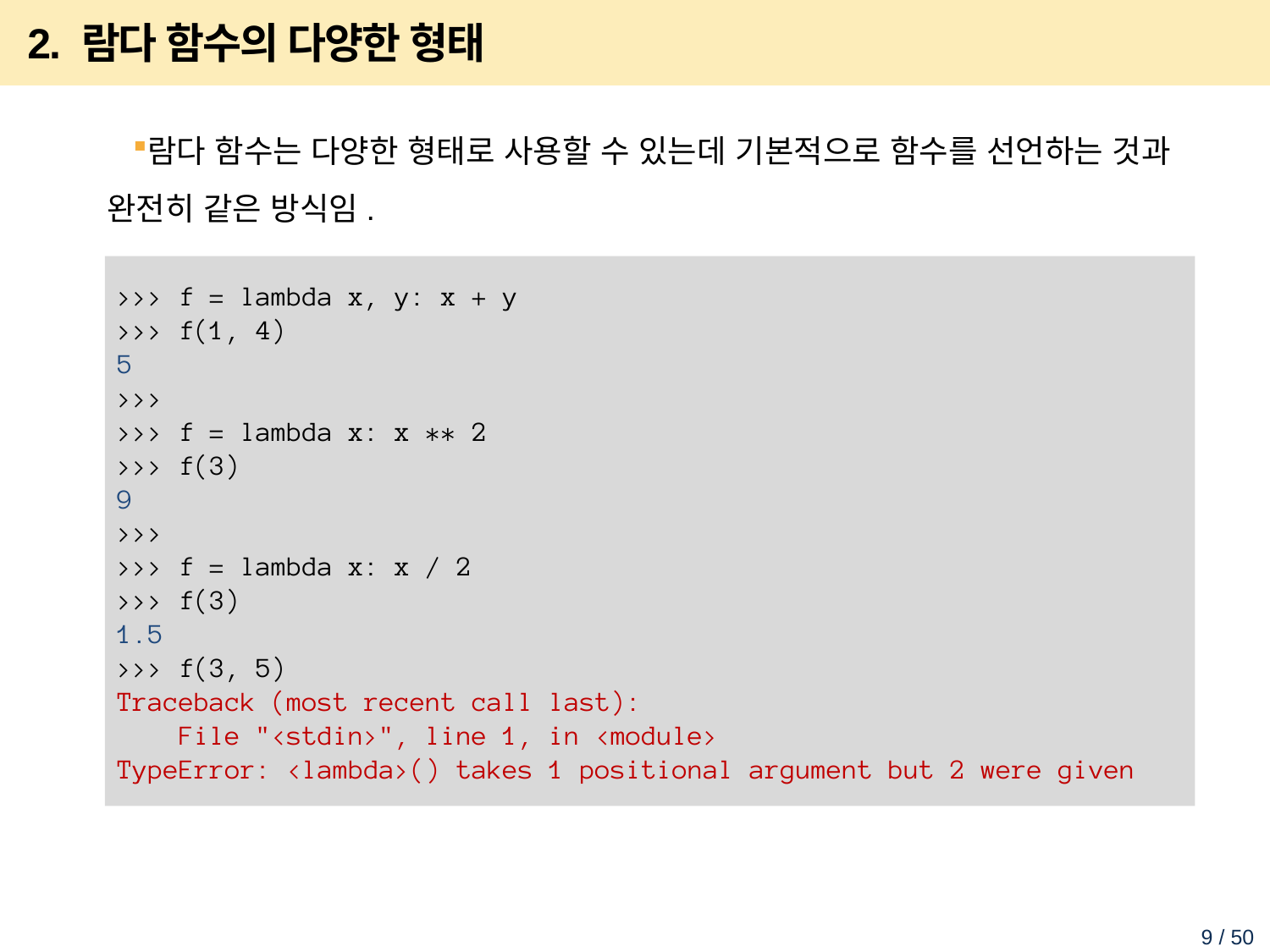

# 2. 람다 함수의 다양한 형태
람다 함수는 다양한 형태로 사용할 수 있는데 기본적으로 함수를 선언하는 것과 완전히 같은 방식임.

>>> f = lambda x, y: x + y
>>> f(1, 4)
5
>>>
>>> f = lambda x: x ** 2
>>> f(3)
9
>>>
>>> f = lambda x: x / 2
>>> f(3)
1.5
>>> f(3, 5)
Traceback (most recent call last):
    File "<stdin>", line 1, in <module>
TypeError: <lambda>() takes 1 positional argument but 2 were given